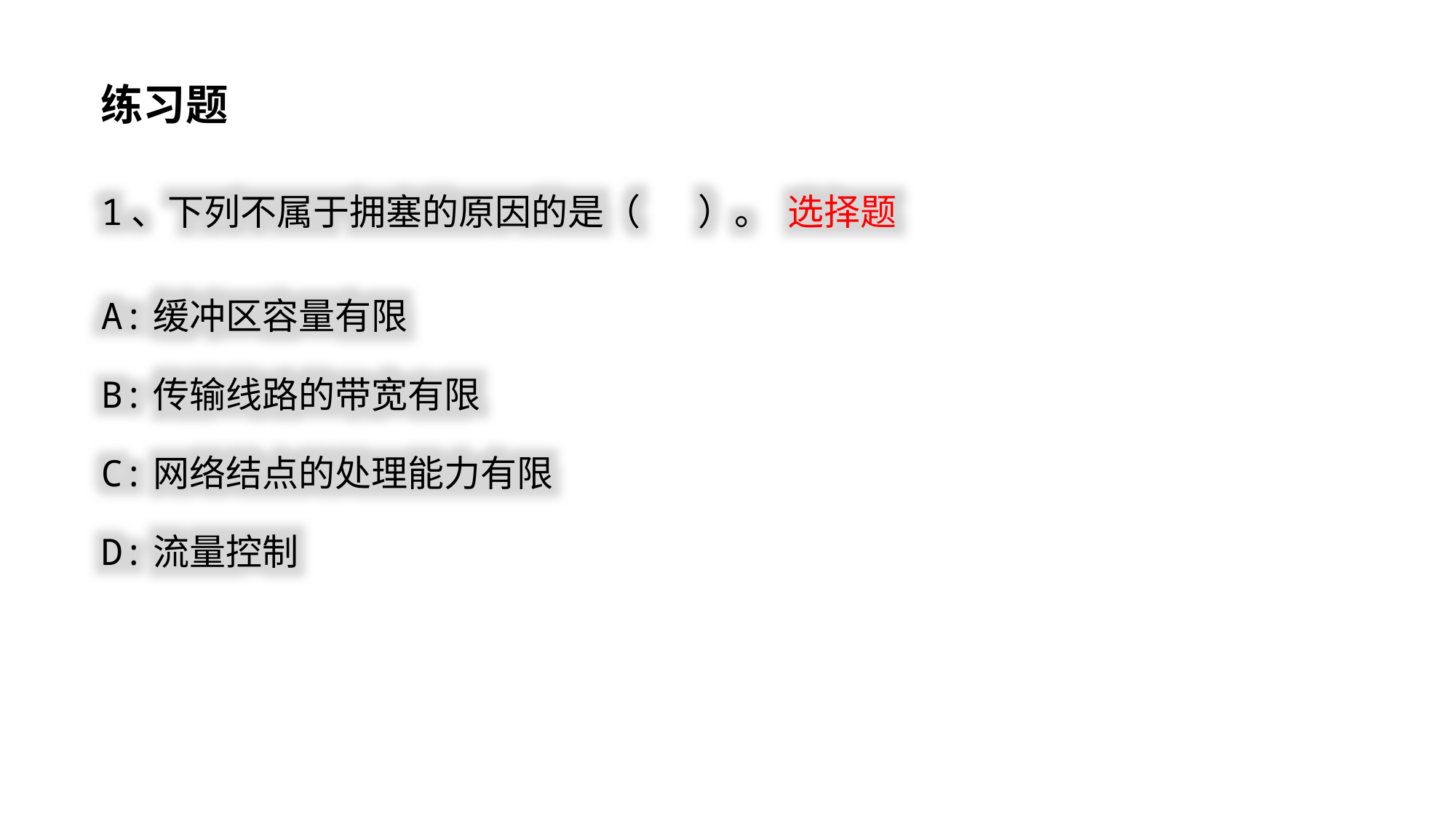

练习题
1、下列不属于拥塞的原因的是（       ）。  选择题

A:缓冲区容量有限

B:传输线路的带宽有限

C:网络结点的处理能力有限

D:流量控制